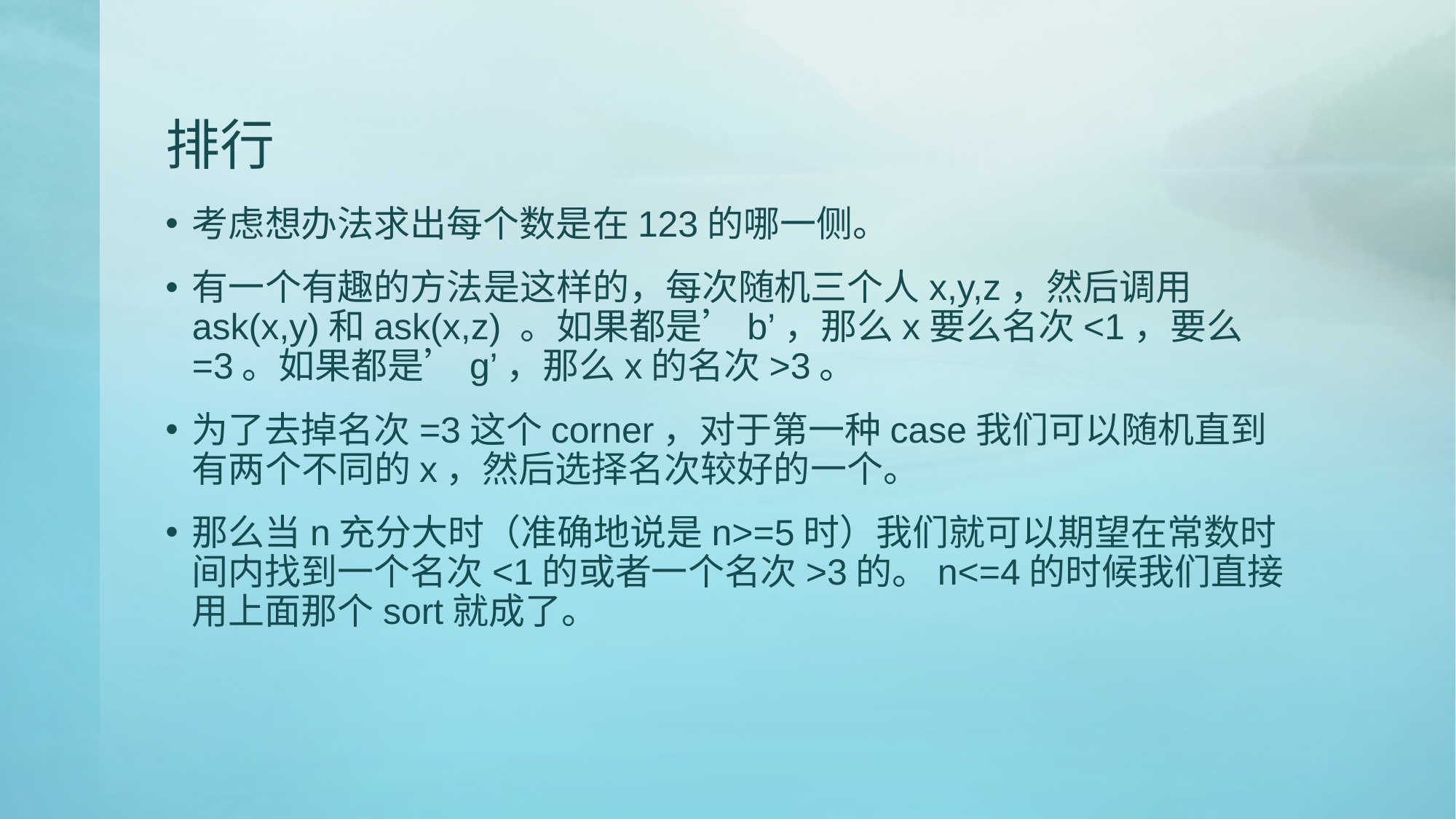

# 排行
考虑想办法求出每个数是在123的哪一侧。
有一个有趣的方法是这样的，每次随机三个人x,y,z，然后调用ask(x,y)和ask(x,z) 。如果都是’b’，那么x要么名次<1，要么=3。如果都是’g’，那么x的名次>3。
为了去掉名次=3这个corner，对于第一种case我们可以随机直到有两个不同的x，然后选择名次较好的一个。
那么当n充分大时（准确地说是n>=5时）我们就可以期望在常数时间内找到一个名次<1的或者一个名次>3的。n<=4的时候我们直接用上面那个sort就成了。